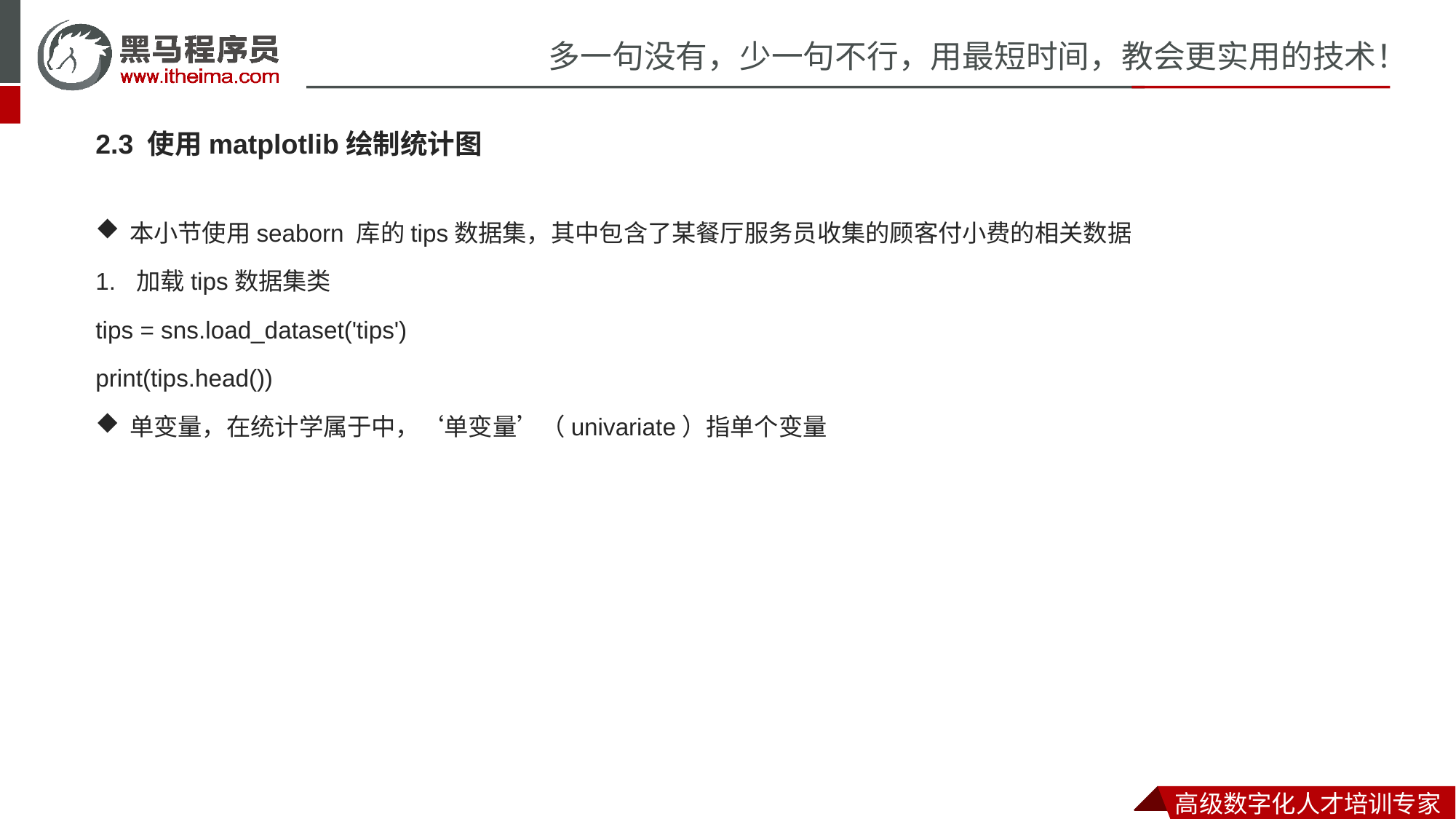

2.3 使用matplotlib绘制统计图
本小节使用seaborn 库的tips数据集，其中包含了某餐厅服务员收集的顾客付小费的相关数据
加载tips数据集类
tips = sns.load_dataset('tips')
print(tips.head())
单变量，在统计学属于中，‘单变量’（univariate）指单个变量